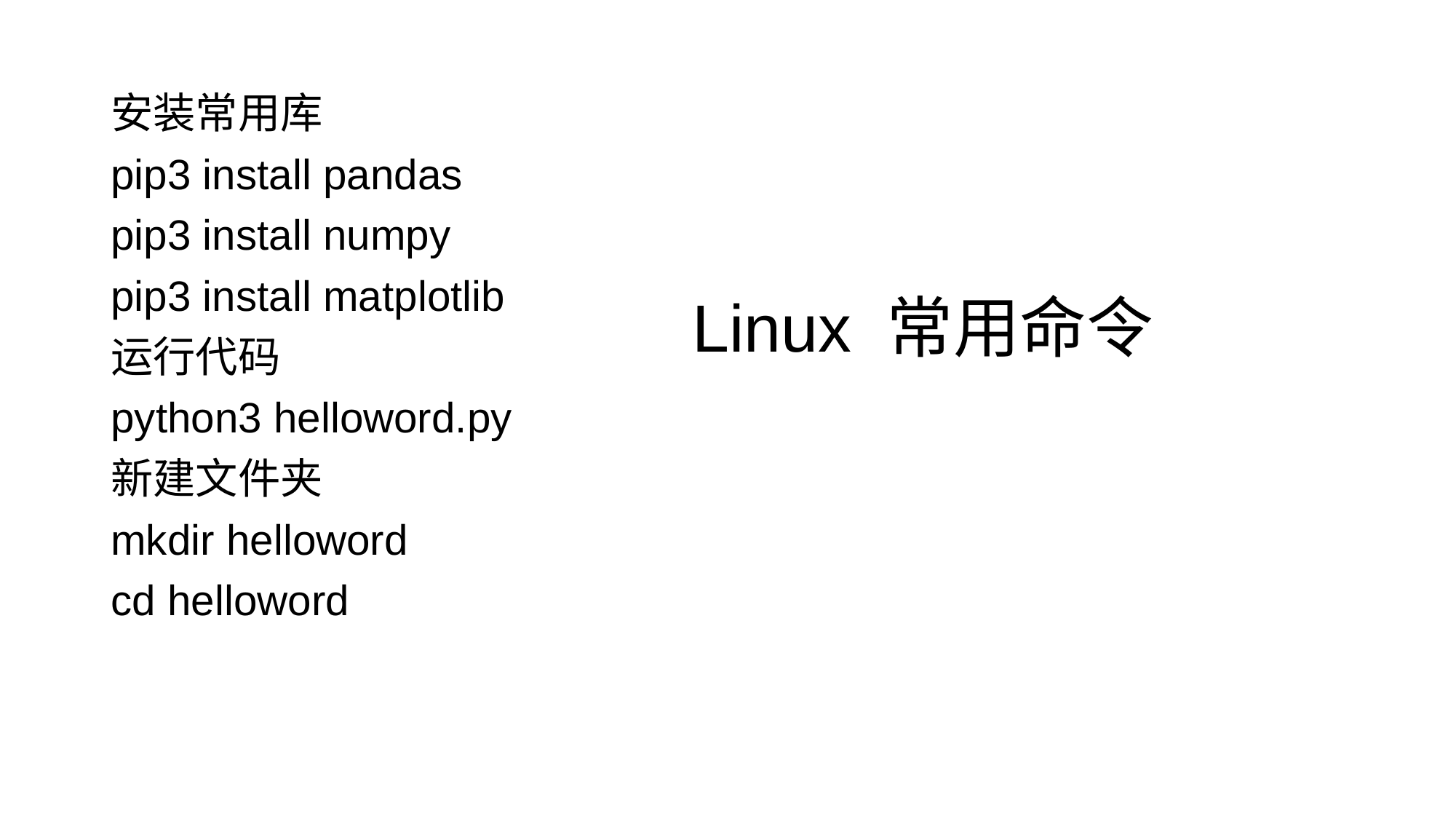

安装常用库
pip3 install pandas
pip3 install numpy
pip3 install matplotlib
运行代码
python3 helloword.py
新建文件夹
mkdir helloword
cd helloword
# Linux 常用命令